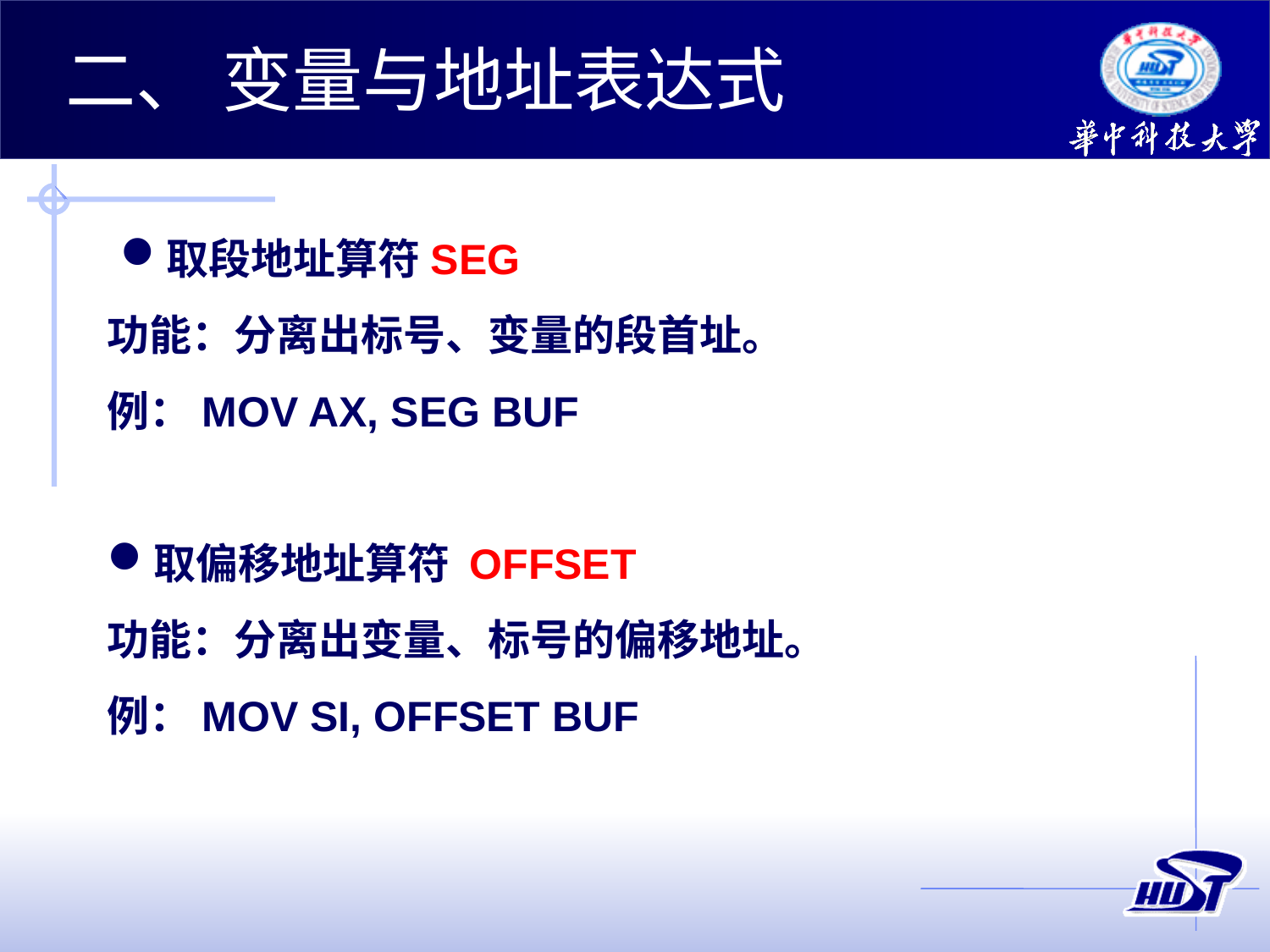

二、 变量与地址表达式
取段地址算符SEG
功能：分离出标号、变量的段首址。
例：MOV AX, SEG BUF

取偏移地址算符 OFFSET
功能：分离出变量、标号的偏移地址。
例：MOV SI, OFFSET BUF